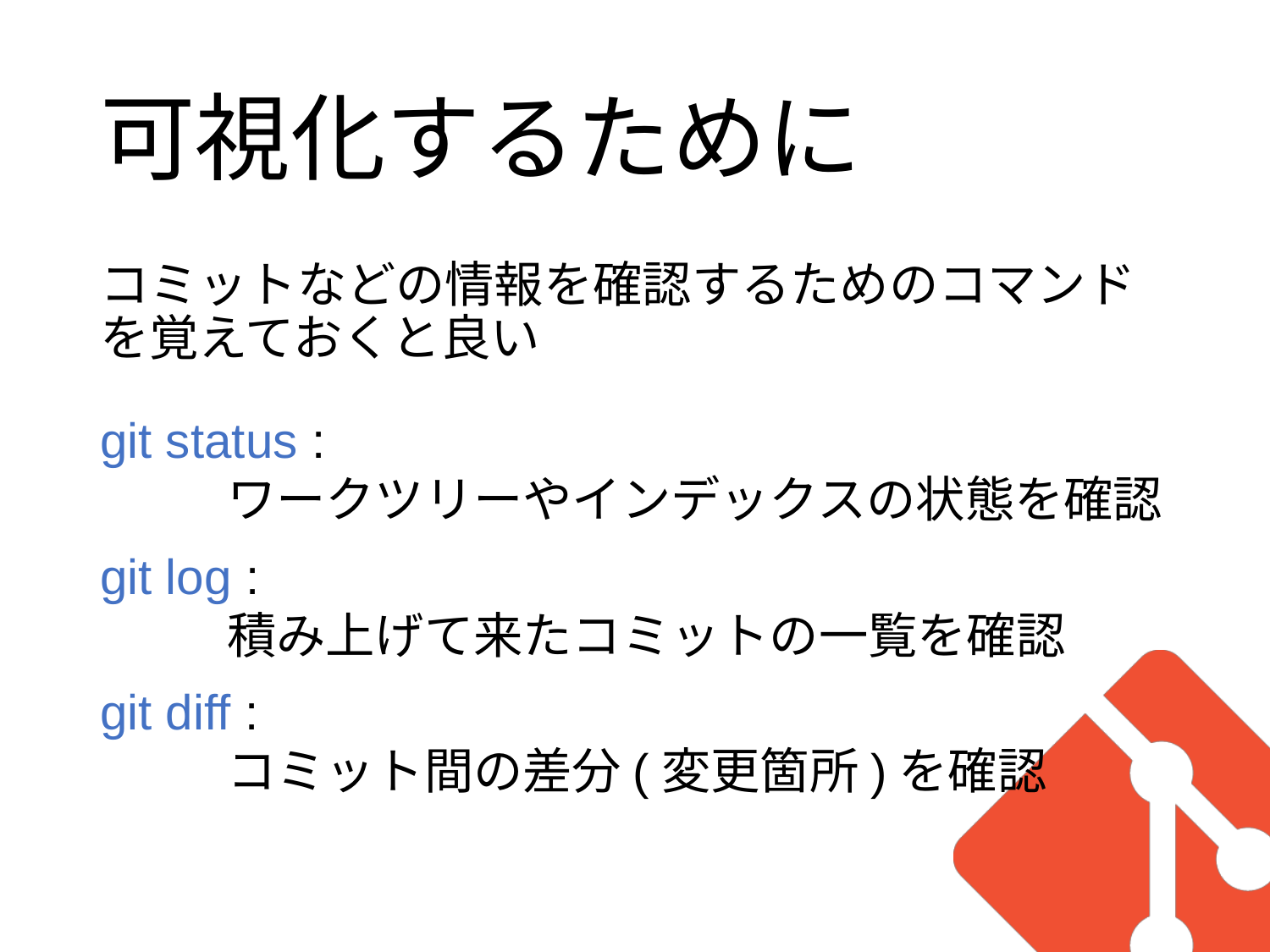

# 可視化するために
コミットなどの情報を確認するためのコマンドを覚えておくと良い

git status :
	ワークツリーやインデックスの状態を確認
git log :
	積み上げて来たコミットの一覧を確認
git diff :
	コミット間の差分(変更箇所)を確認